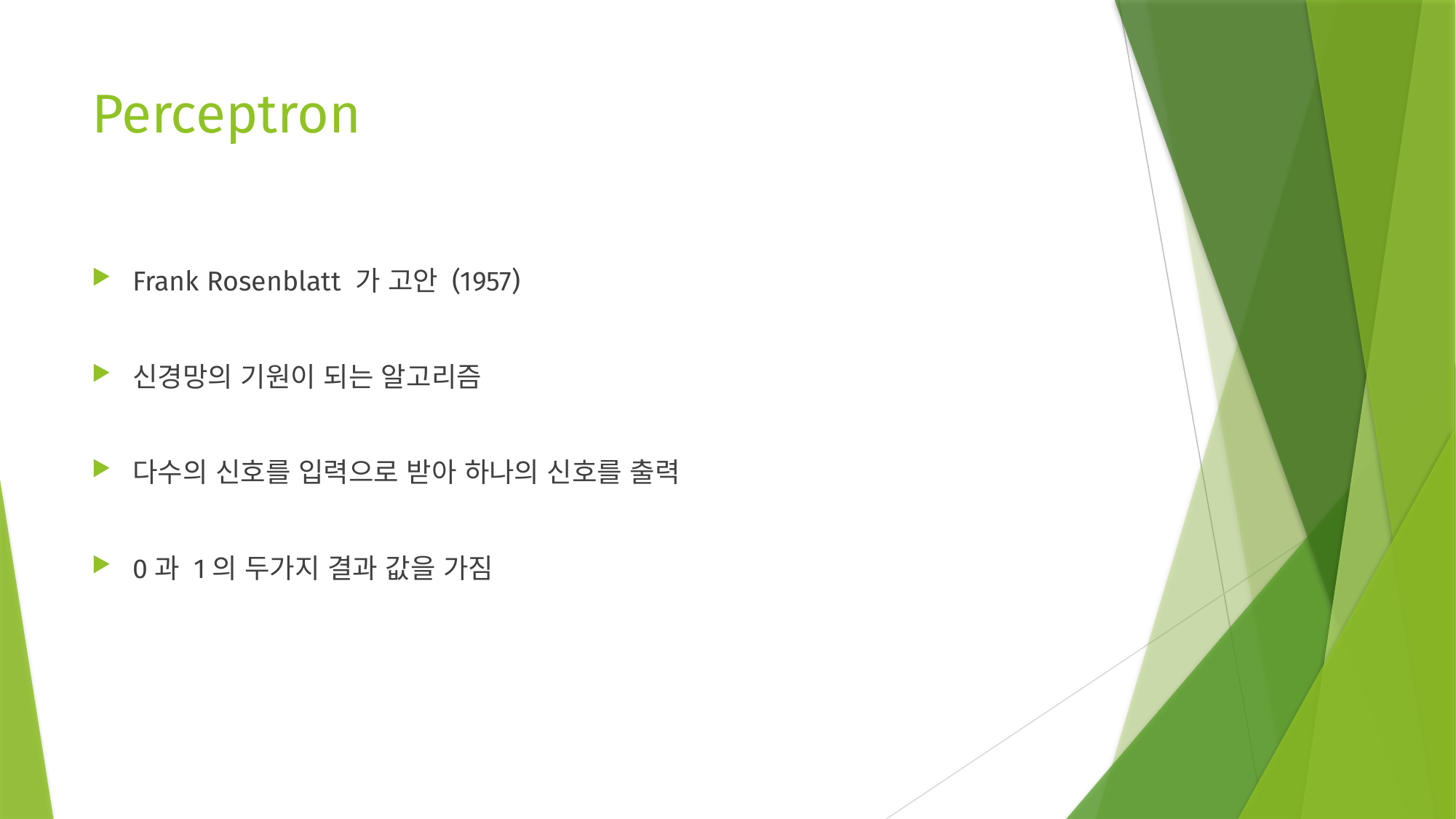

# Perceptron
Frank Rosenblatt 가 고안 (1957)

신경망의 기원이 되는 알고리즘

다수의 신호를 입력으로 받아 하나의 신호를 출력

0과 1의 두가지 결과 값을 가짐